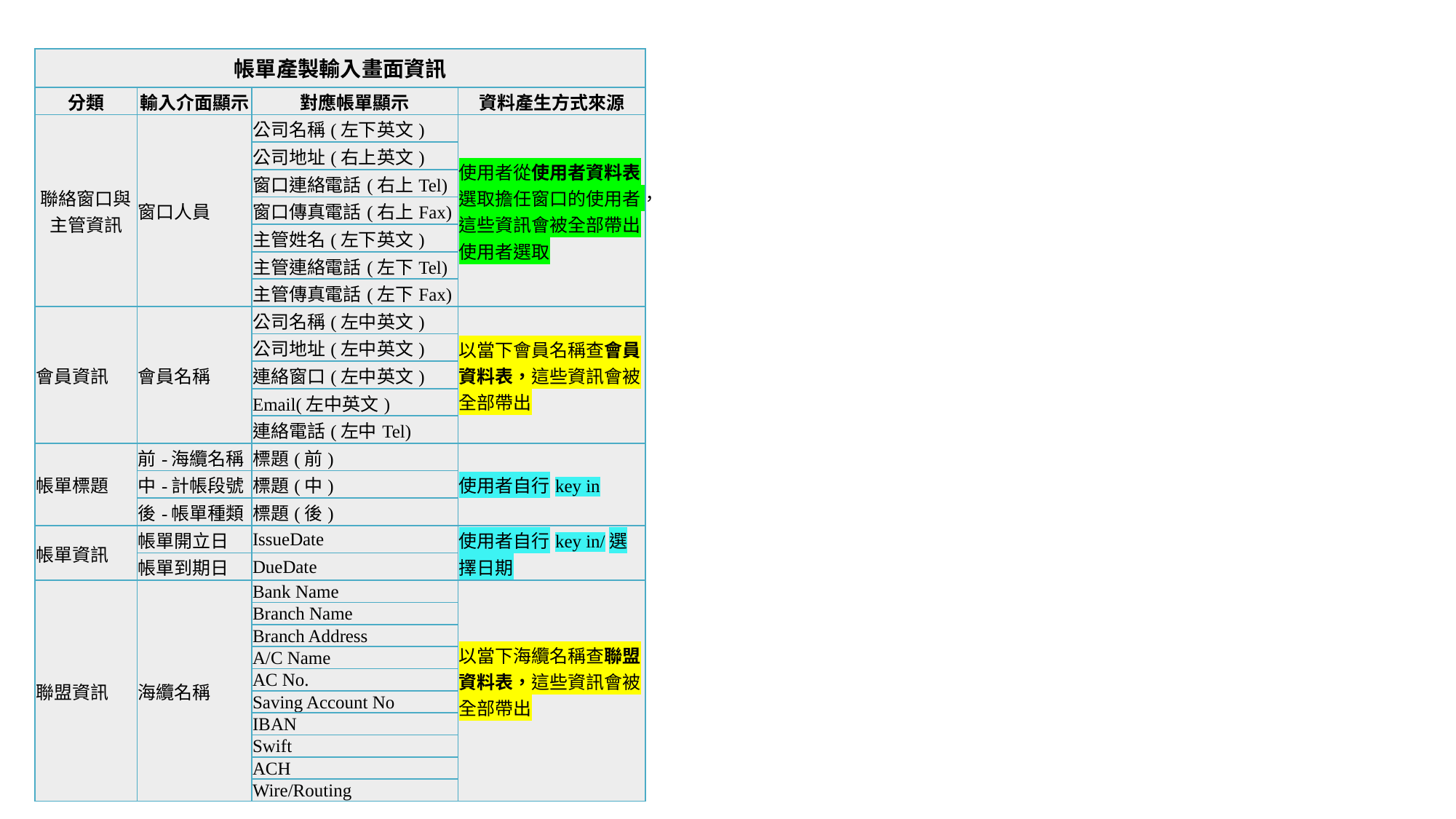

| 帳單產製輸入畫面資訊 |  |  |  |
| --- | --- | --- | --- |
| 分類 | 輸入介面顯示 | 對應帳單顯示 | 資料產生方式來源 |
| 聯絡窗口與主管資訊 | 窗口人員 | 公司名稱(左下英文) | 使用者從使用者資料表選取擔任窗口的使用者，這些資訊會被全部帶出 使用者選取 |
| 聯絡窗口與主管資訊 |  | 公司地址(右上英文) | 以當下使用者帳號查使用者資料表帶出 |
|  |  | 窗口連絡電話(右上Tel) | 使用者選取 |
|  |  | 窗口傳真電話(右上Fax) | 使用者選取 |
|  |  | 主管姓名(左下英文) | 以當下使用者帳號查使用者資料表帶出 |
|  |  | 主管連絡電話(左下Tel) | 以當下使用者帳號查使用者資料表帶出 |
|  |  | 主管傳真電話(左下Fax) | 以當下使用者帳號查使用者資料表帶出 |
| 會員資訊 | 會員名稱 | 公司名稱(左中英文) | 以當下會員名稱查會員資料表，這些資訊會被全部帶出 |
|  |  | 公司地址(左中英文) |  |
|  |  | 連絡窗口(左中英文) |  |
|  |  | Email(左中英文) |  |
|  |  | 連絡電話(左中Tel) |  |
| 帳單標題 | 前-海纜名稱 | 標題(前) | 使用者自行key in |
|  | 中-計帳段號 | 標題(中) |  |
|  | 後-帳單種類 | 標題(後) |  |
| 帳單資訊 | 帳單開立日 | IssueDate | 使用者自行key in/選擇日期 |
|  | 帳單到期日 | DueDate |  |
| 聯盟資訊 | 海纜名稱 | Bank Name | 以當下海纜名稱查聯盟資料表，這些資訊會被全部帶出 |
|  |  | Branch Name |  |
|  |  | Branch Address |  |
|  |  | A/C Name |  |
|  |  | AC No. |  |
|  |  | Saving Account No |  |
|  |  | IBAN |  |
|  |  | Swift |  |
|  |  | ACH |  |
|  |  | Wire/Routing |  |